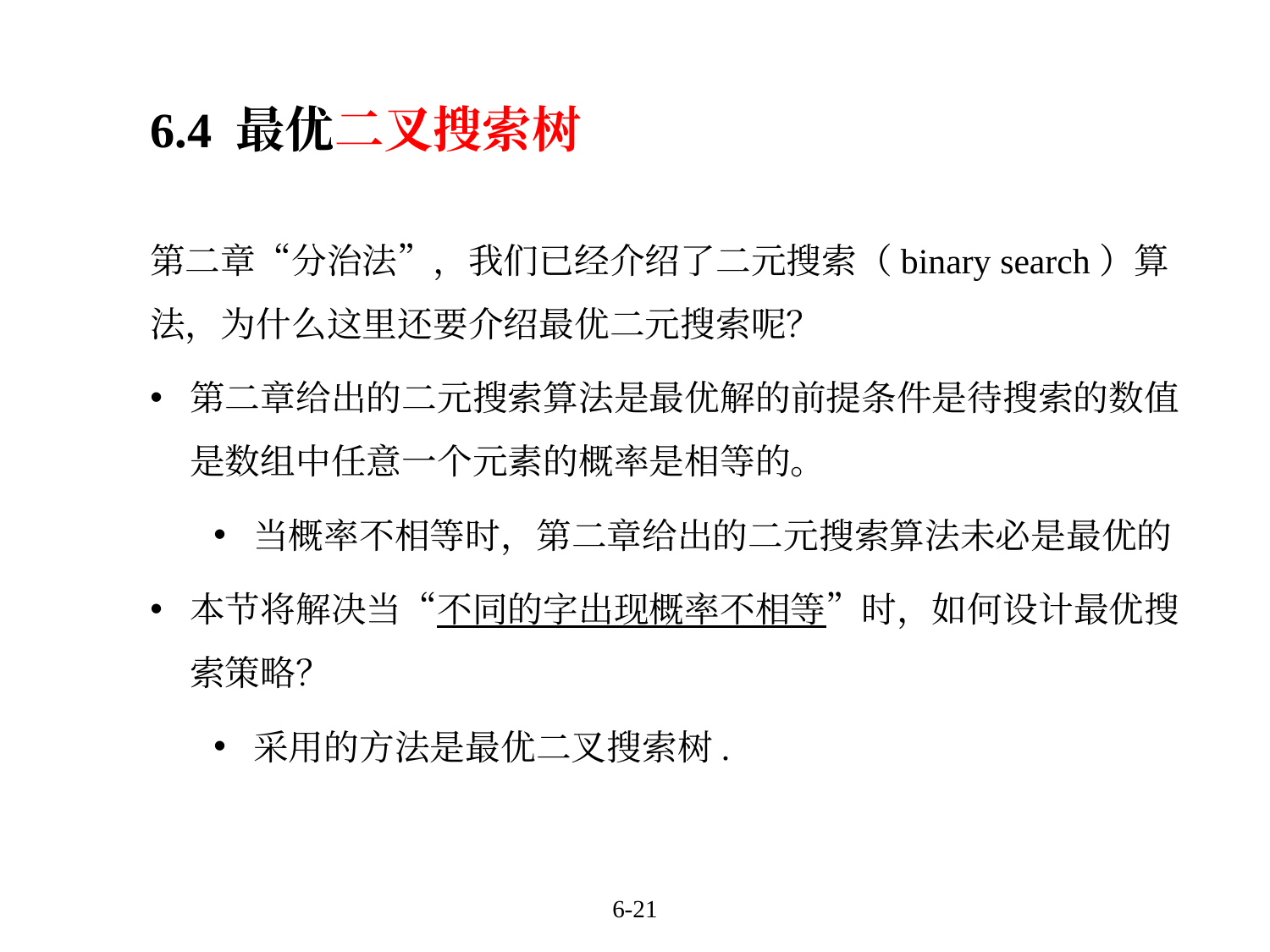

6.4 最优二叉搜索树

第二章“分治法”，我们已经介绍了二元搜索（binary search）算法，为什么这里还要介绍最优二元搜索呢？
第二章给出的二元搜索算法是最优解的前提条件是待搜索的数值是数组中任意一个元素的概率是相等的。
当概率不相等时，第二章给出的二元搜索算法未必是最优的
本节将解决当“不同的字出现概率不相等”时，如何设计最优搜索策略？
采用的方法是最优二叉搜索树.

6-21